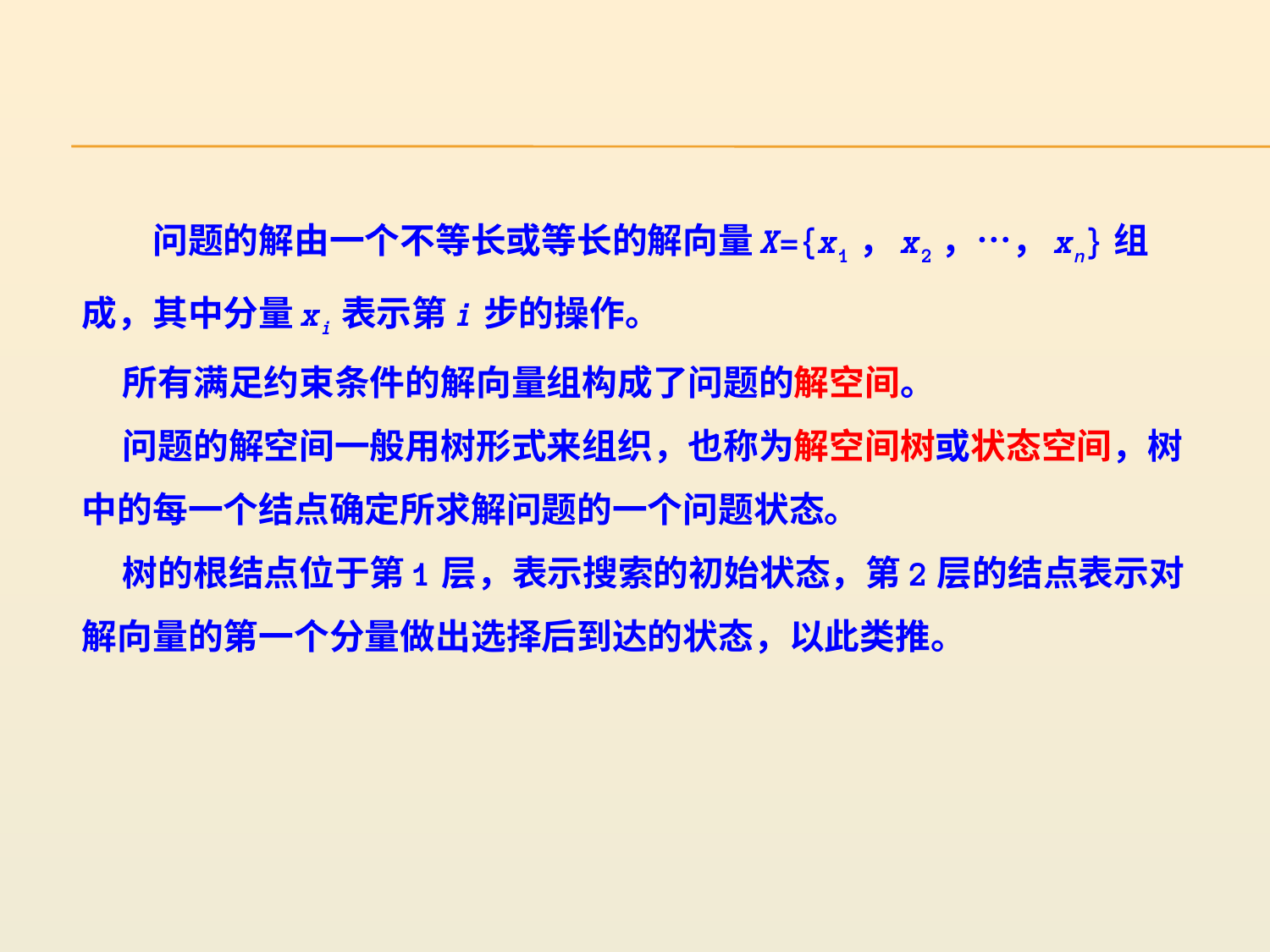

问题的解由一个不等长或等长的解向量X={x1，x2，…，xn}组成，其中分量xi表示第i步的操作。
    所有满足约束条件的解向量组构成了问题的解空间。
    问题的解空间一般用树形式来组织，也称为解空间树或状态空间，树中的每一个结点确定所求解问题的一个问题状态。
    树的根结点位于第1层，表示搜索的初始状态，第2层的结点表示对解向量的第一个分量做出选择后到达的状态，以此类推。